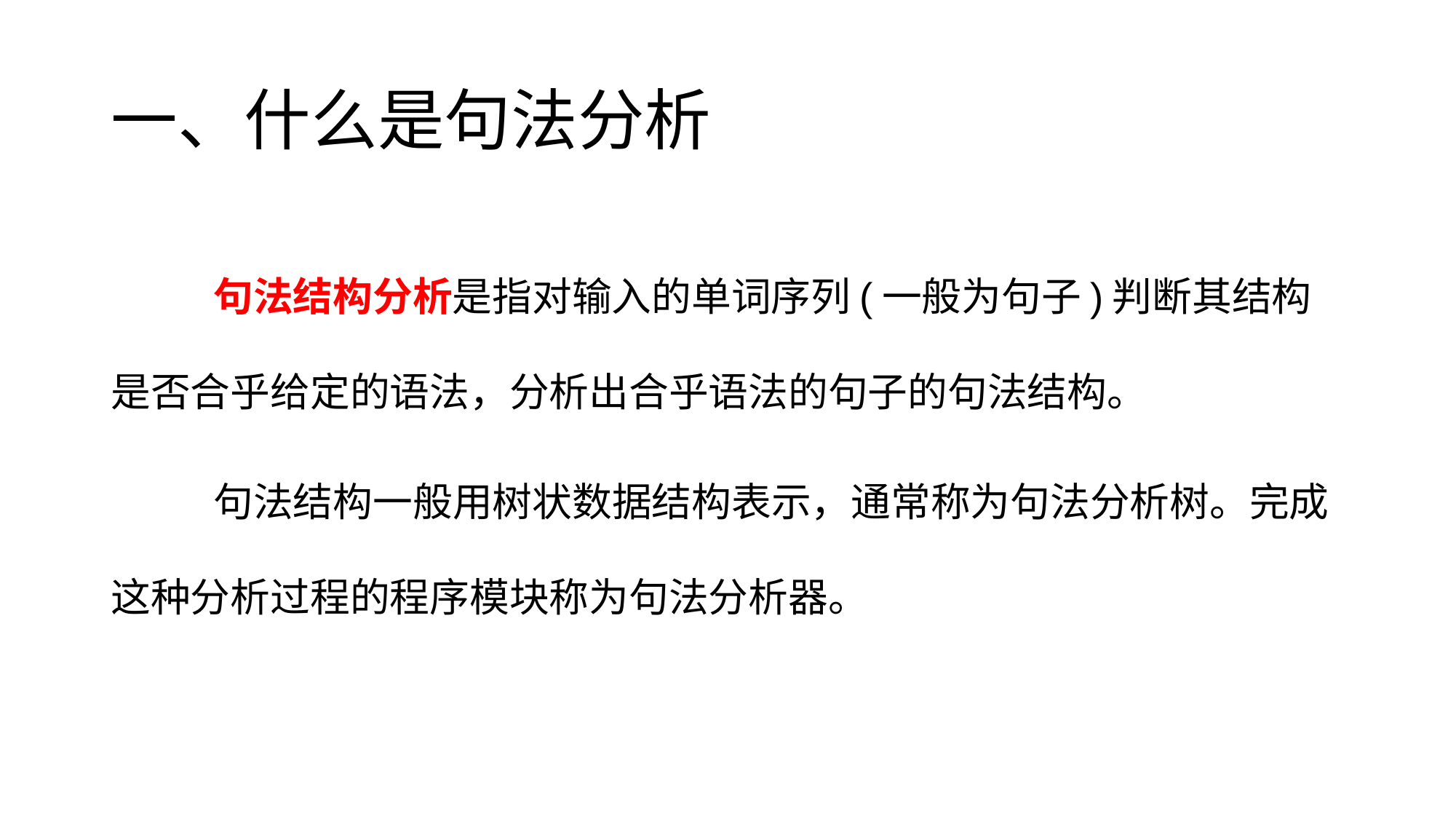

# 一、什么是句法分析
	句法结构分析是指对输入的单词序列(一般为句子)判断其结构是否合乎给定的语法，分析出合乎语法的句子的句法结构。
	句法结构一般用树状数据结构表示，通常称为句法分析树。完成这种分析过程的程序模块称为句法分析器。